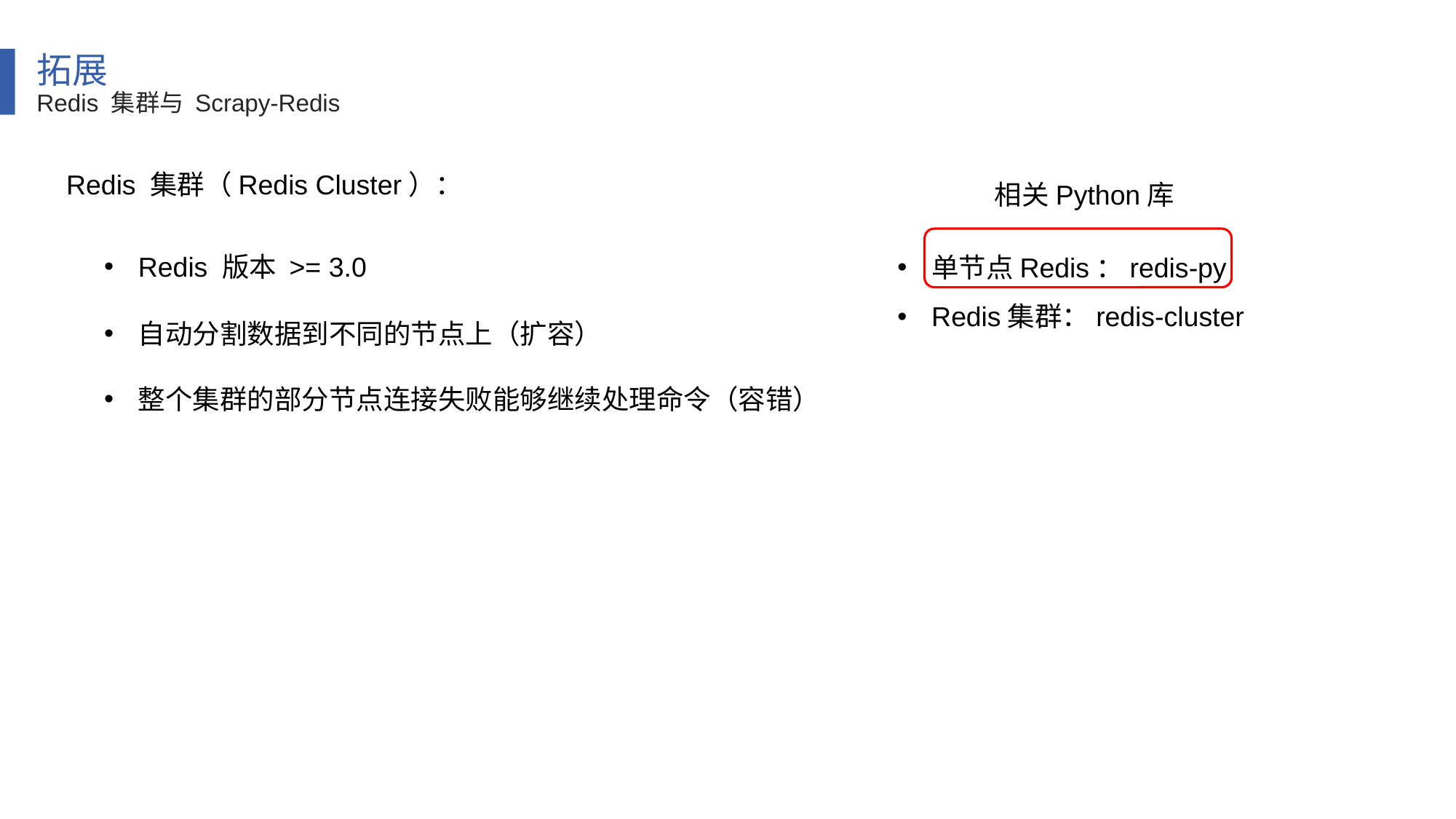

拓展
Redis 集群与 Scrapy-Redis
Redis 集群（Redis Cluster）：
相关Python库
单节点Redis：redis-py
Redis集群：redis-cluster

Redis 版本 >= 3.0
自动分割数据到不同的节点上（扩容）

整个集群的部分节点连接失败能够继续处理命令（容错）